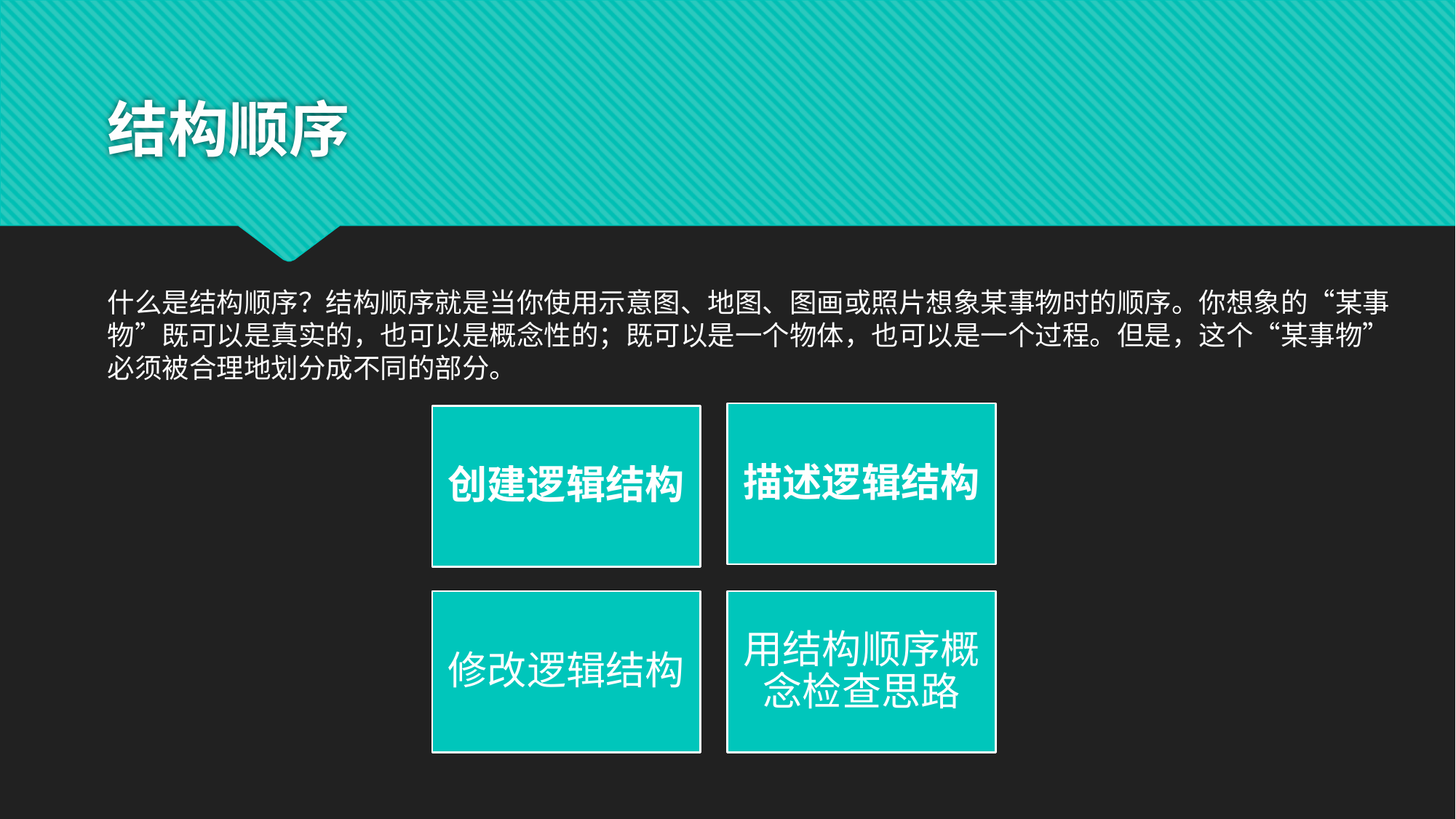

# 结构顺序
什么是结构顺序？结构顺序就是当你使用示意图、地图、图画或照片想象某事物时的顺序。你想象的“某事物”既可以是真实的，也可以是概念性的；既可以是一个物体，也可以是一个过程。但是，这个“某事物”必须被合理地划分成不同的部分。
创建逻辑结构
描述逻辑结构
修改逻辑结构
用结构顺序概念检查思路